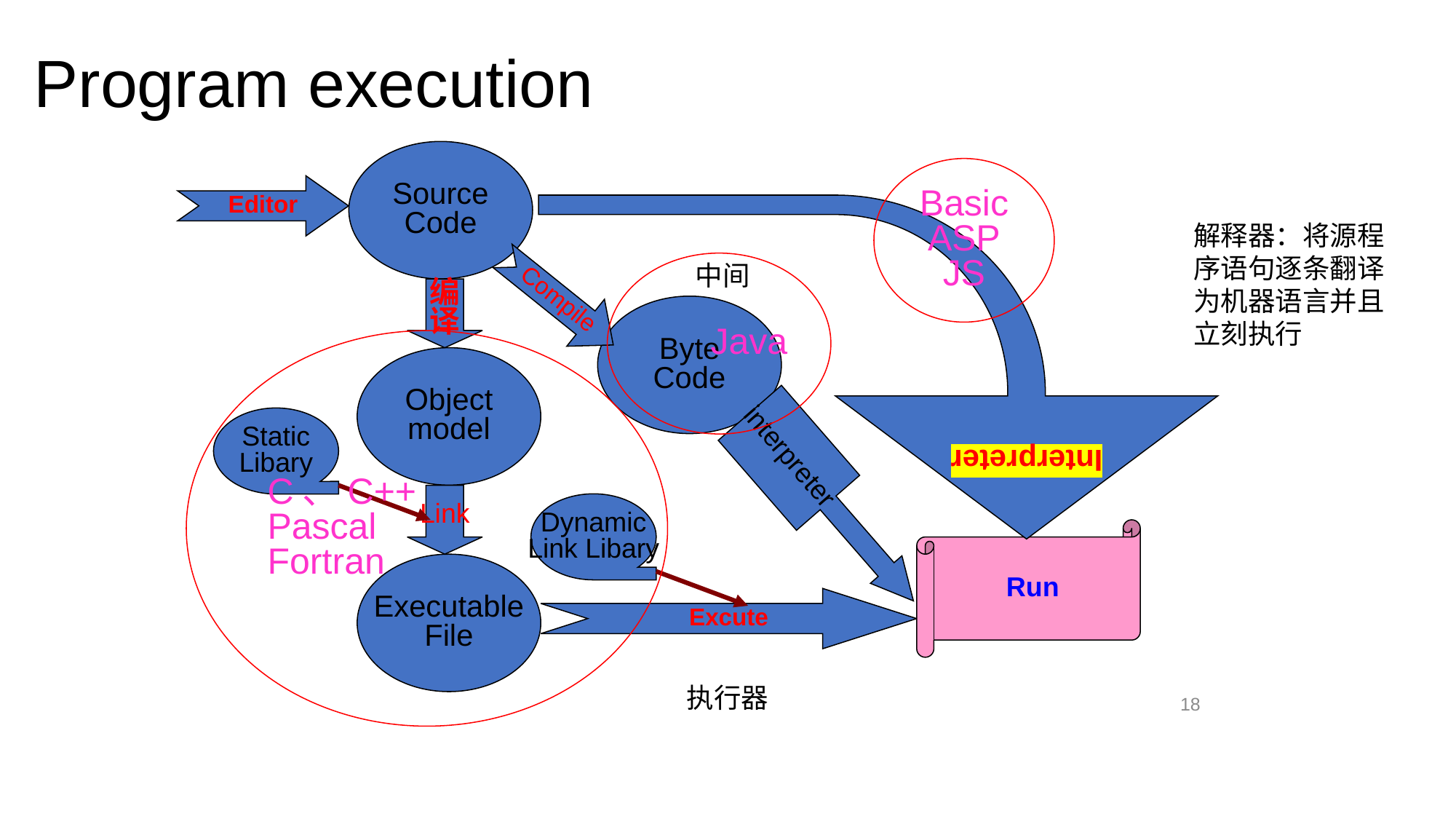

# Program execution
Interpreter
Source
Code
Editor
Compile
编
译
Byte
Code
Object
model
interpreter
Static
Libary

Link
Dynamic
Link Libary
Run
Executable
File

Excute
Basic
ASP
JS
解释器：将源程序语句逐条翻译为机器语言并且立刻执行
Java
中间
C、C++
Pascal
Fortran
执行器
18